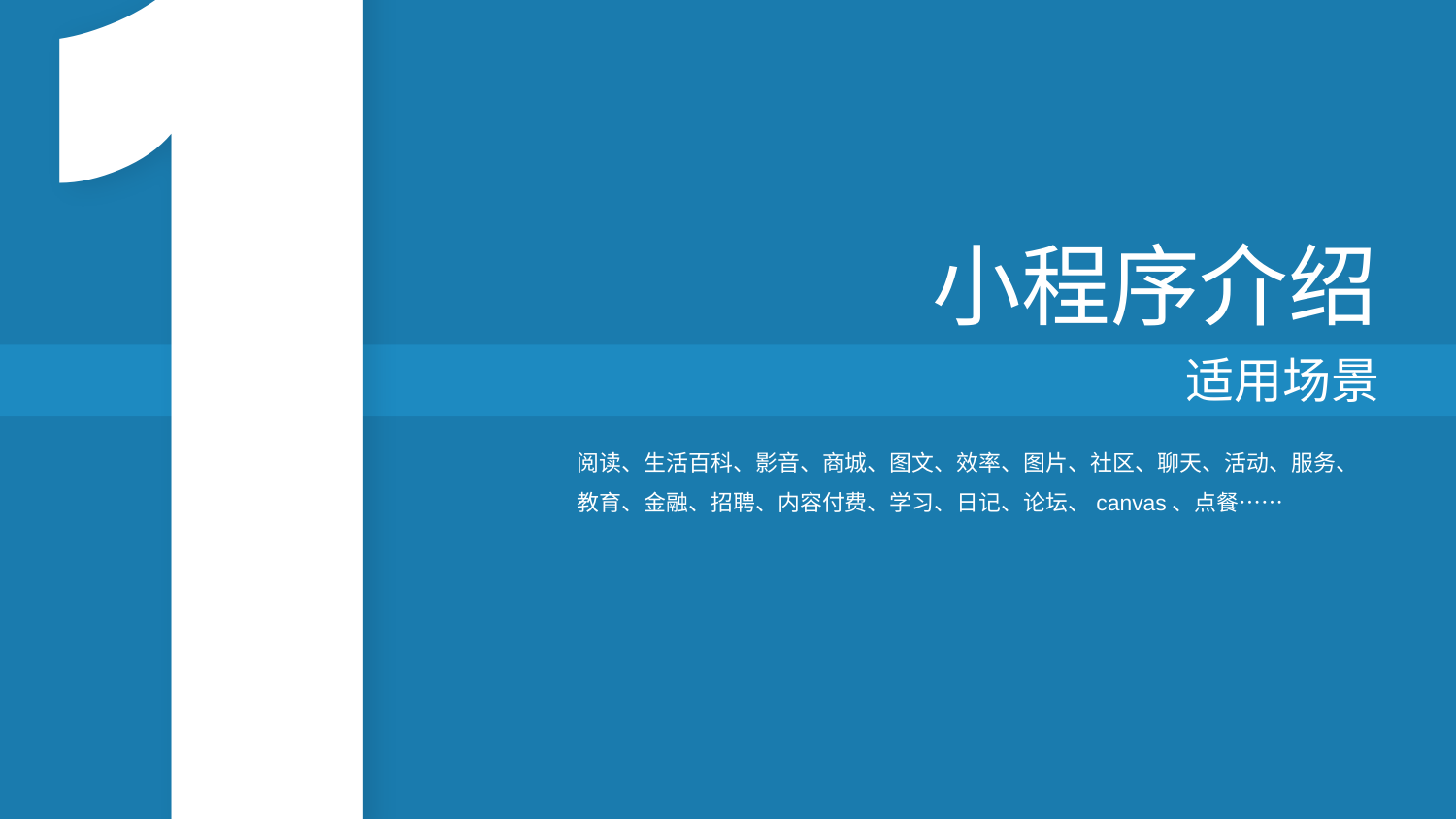

1
小程序介绍
适用场景

阅读、生活百科、影音、商城、图文、效率、图片、社区、聊天、活动、服务、教育、金融、招聘、内容付费、学习、日记、论坛、canvas、点餐……